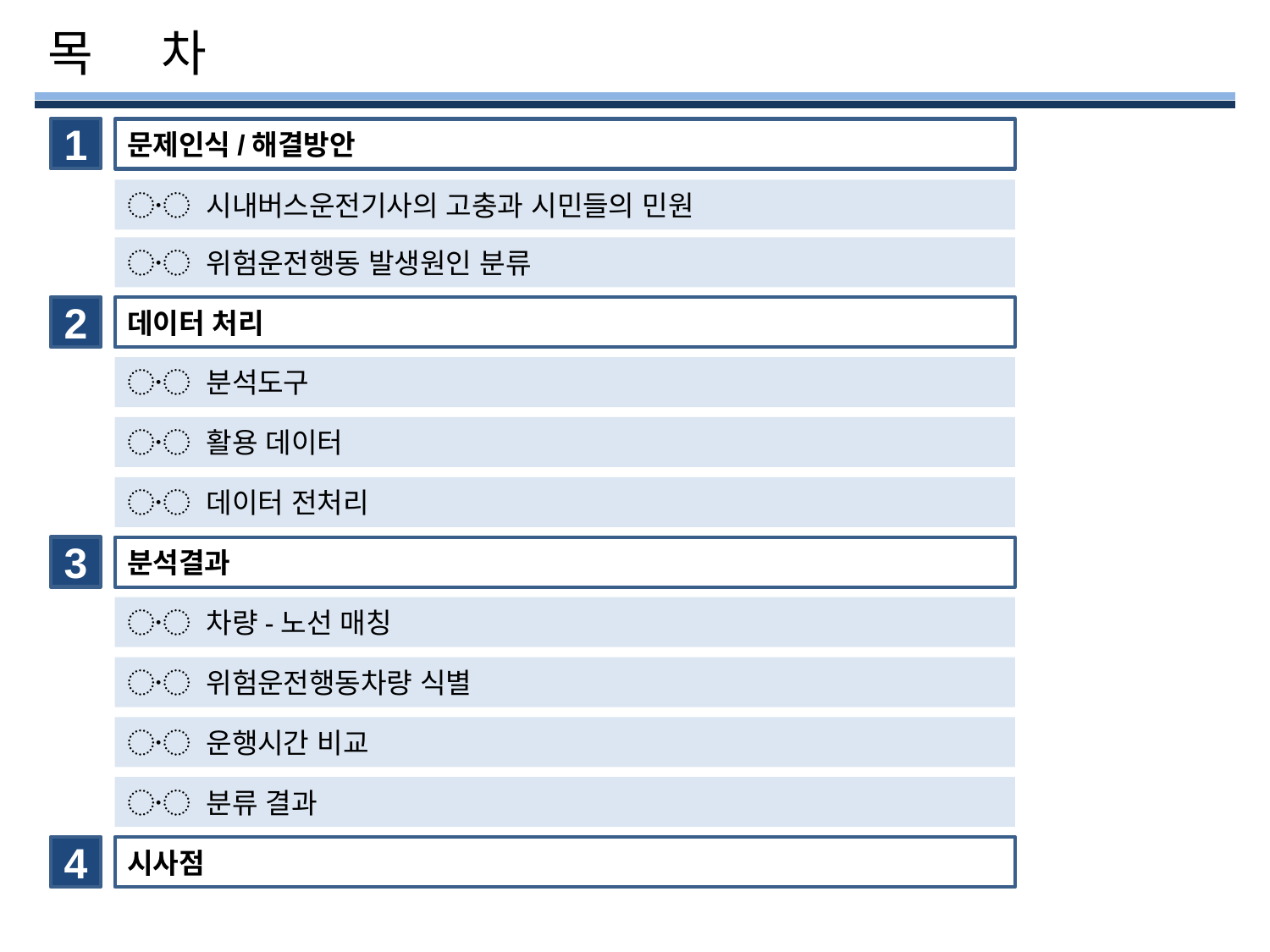

목     차
1
문제인식/해결방안
〮  시내버스운전기사의 고충과 시민들의 민원
〮  위험운전행동 발생원인 분류
2
데이터 처리
〮  분석도구
〮  활용 데이터
〮  데이터 전처리
3
분석결과
〮  차량-노선 매칭
〮  위험운전행동차량 식별
〮  운행시간 비교
〮  분류 결과
4
시사점